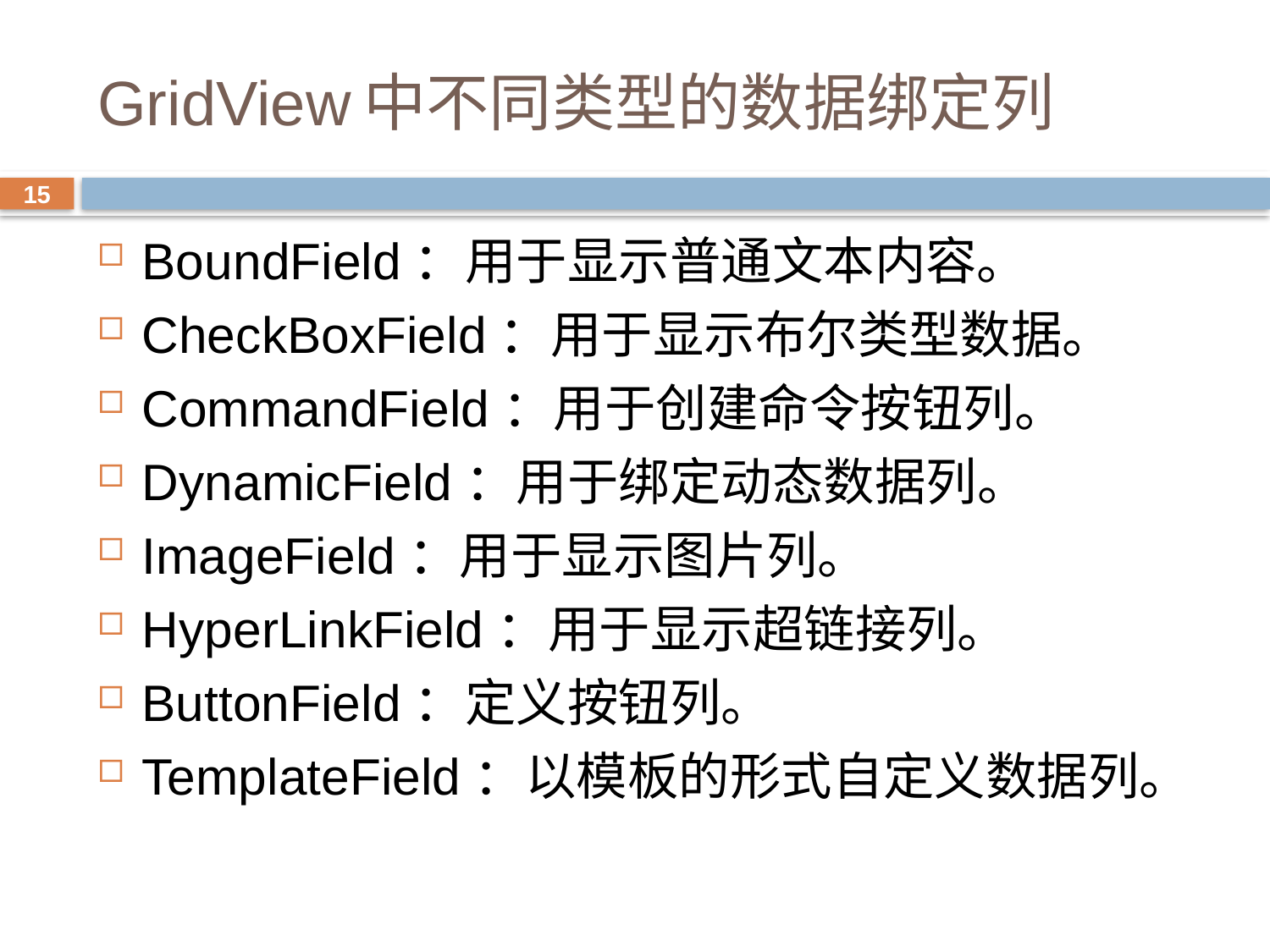

# GridView中不同类型的数据绑定列
15
BoundField：用于显示普通文本内容。
CheckBoxField：用于显示布尔类型数据。
CommandField：用于创建命令按钮列。
DynamicField：用于绑定动态数据列。
ImageField：用于显示图片列。
HyperLinkField：用于显示超链接列。
ButtonField：定义按钮列。
TemplateField：以模板的形式自定义数据列。